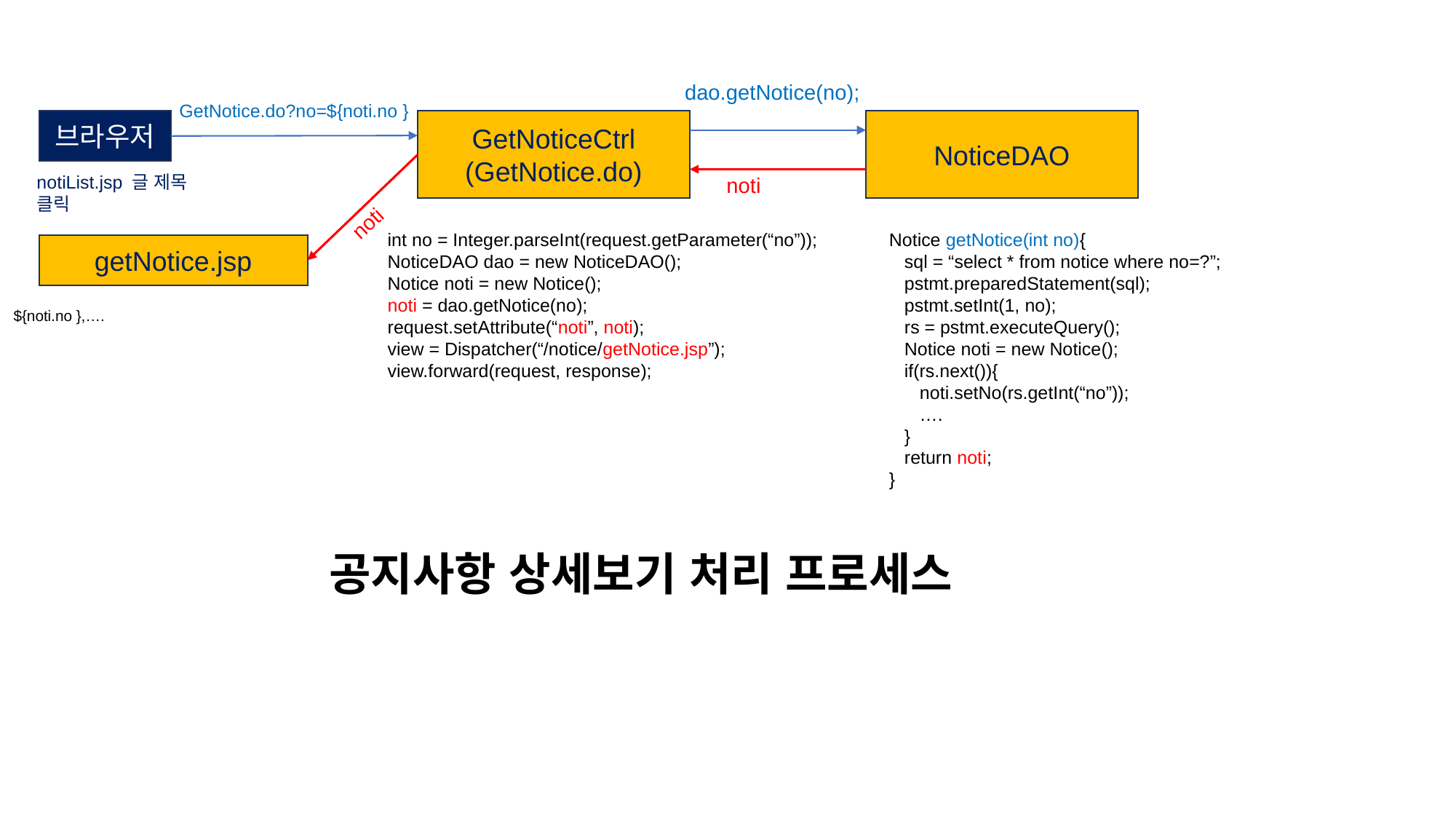

dao.getNotice(no);
GetNotice.do?no=${noti.no }
브라우저
GetNoticeCtrl
(GetNotice.do)
NoticeDAO
notiList.jsp 글 제목
클릭
noti
noti
int no = Integer.parseInt(request.getParameter(“no”));
NoticeDAO dao = new NoticeDAO();
Notice noti = new Notice();
noti = dao.getNotice(no);
request.setAttribute(“noti”, noti);
view = Dispatcher(“/notice/getNotice.jsp”);
view.forward(request, response);
Notice getNotice(int no){
   sql = “select * from notice where no=?”;
   pstmt.preparedStatement(sql);
   pstmt.setInt(1, no);
   rs = pstmt.executeQuery();
   Notice noti = new Notice();
   if(rs.next()){
      noti.setNo(rs.getInt(“no”));
      ….
   }
   return noti;
}
getNotice.jsp
 ${noti.no },….
공지사항 상세보기 처리 프로세스